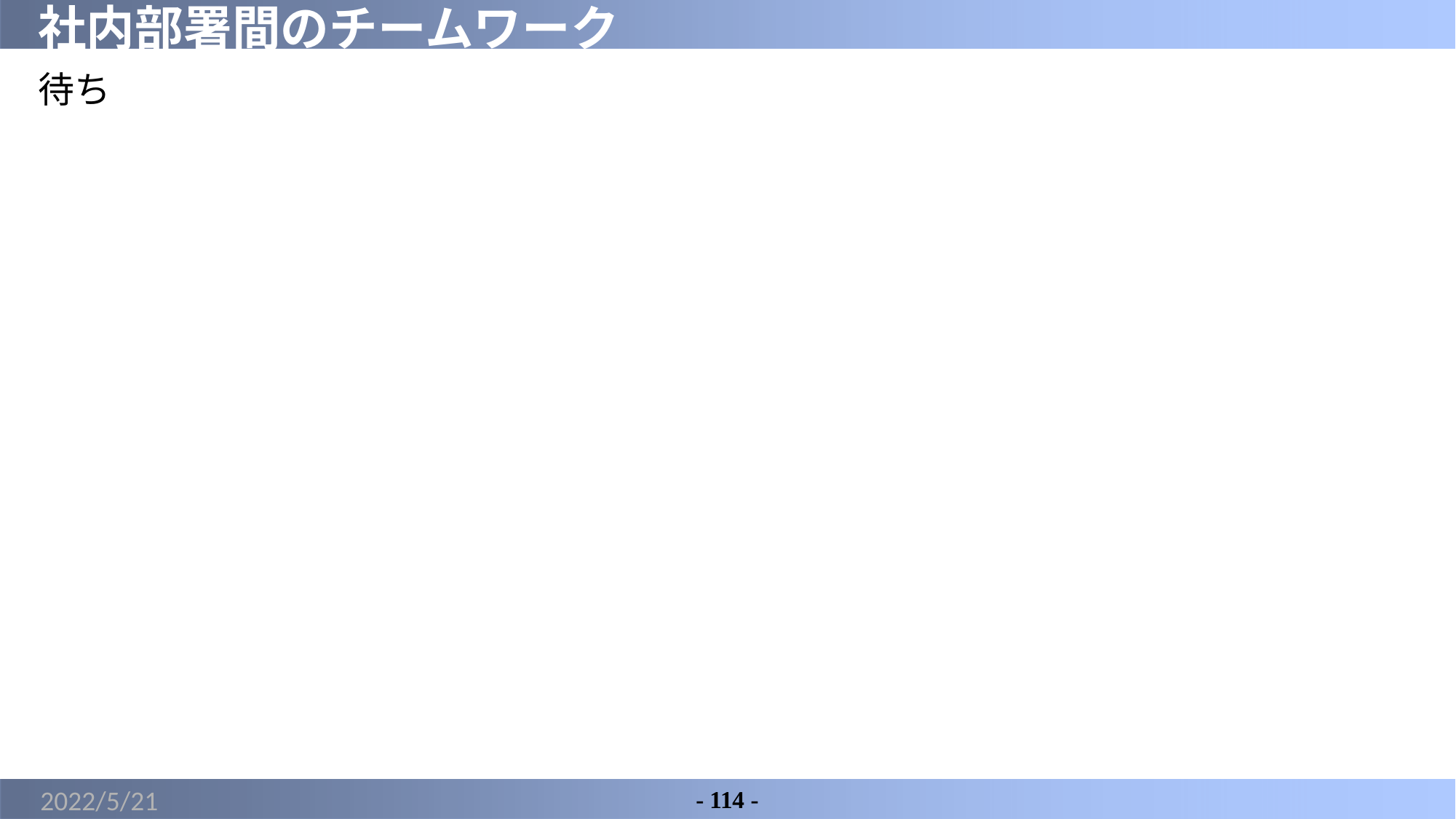

# 社内部署間のチームワーク
待ち
2022/5/21
- 114 -